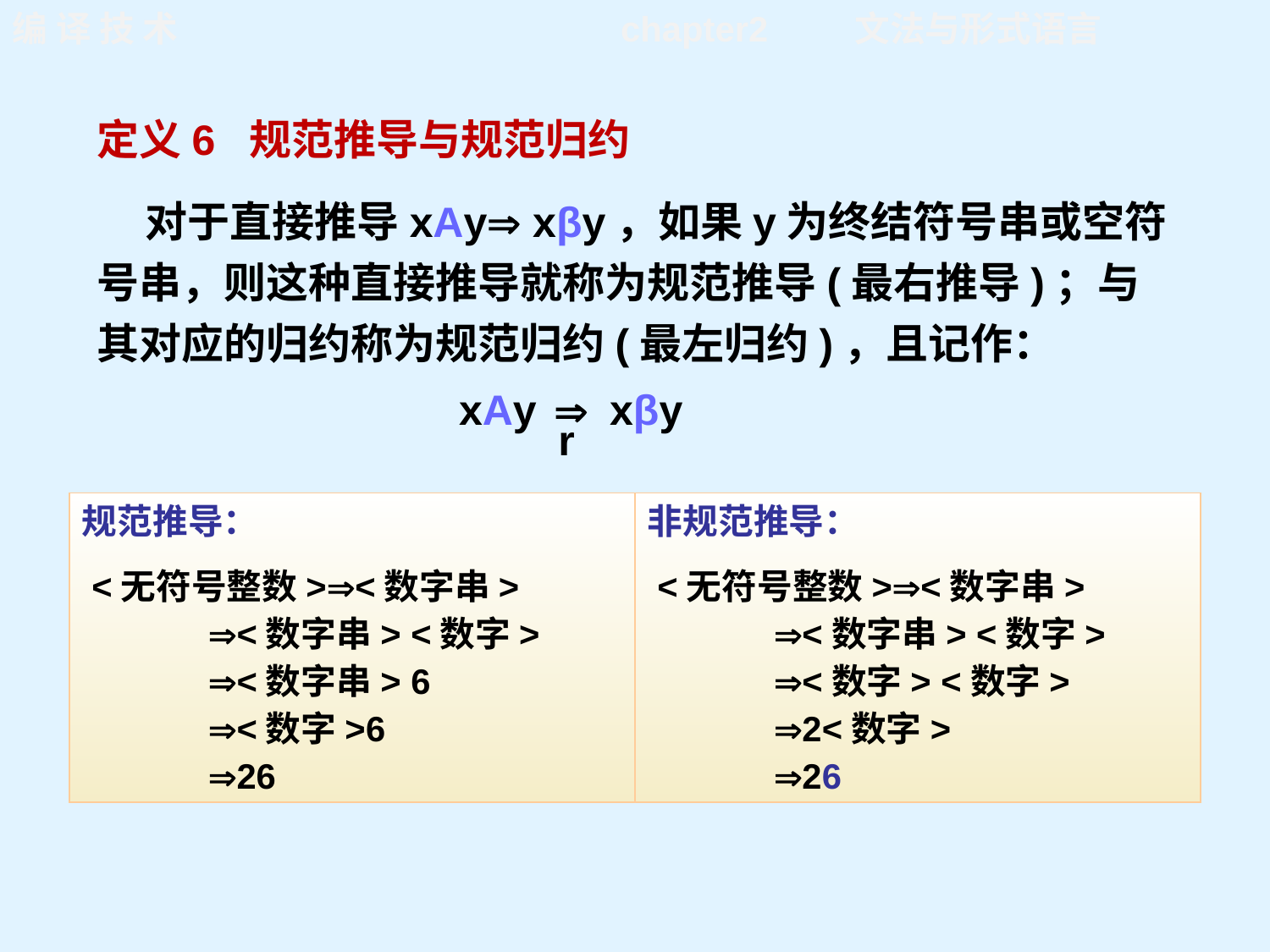

编 译 技 术                                                      chapter2        文法与形式语言
定义6  规范推导与规范归约
    对于直接推导xAy⇒ xβy，如果y为终结符号串或空符号串，则这种直接推导就称为规范推导(最右推导)；与其对应的归约称为规范归约(最左归约)，且记作：
xAy
⇒
r
xβy
规范推导：
 <无符号整数>⇒<数字串>
             ⇒<数字串> <数字>
             ⇒<数字串> 6
             ⇒<数字>6
             ⇒26
非规范推导：
 <无符号整数>⇒<数字串>
             ⇒<数字串> <数字>
             ⇒<数字> <数字>
             ⇒2<数字>
             ⇒26